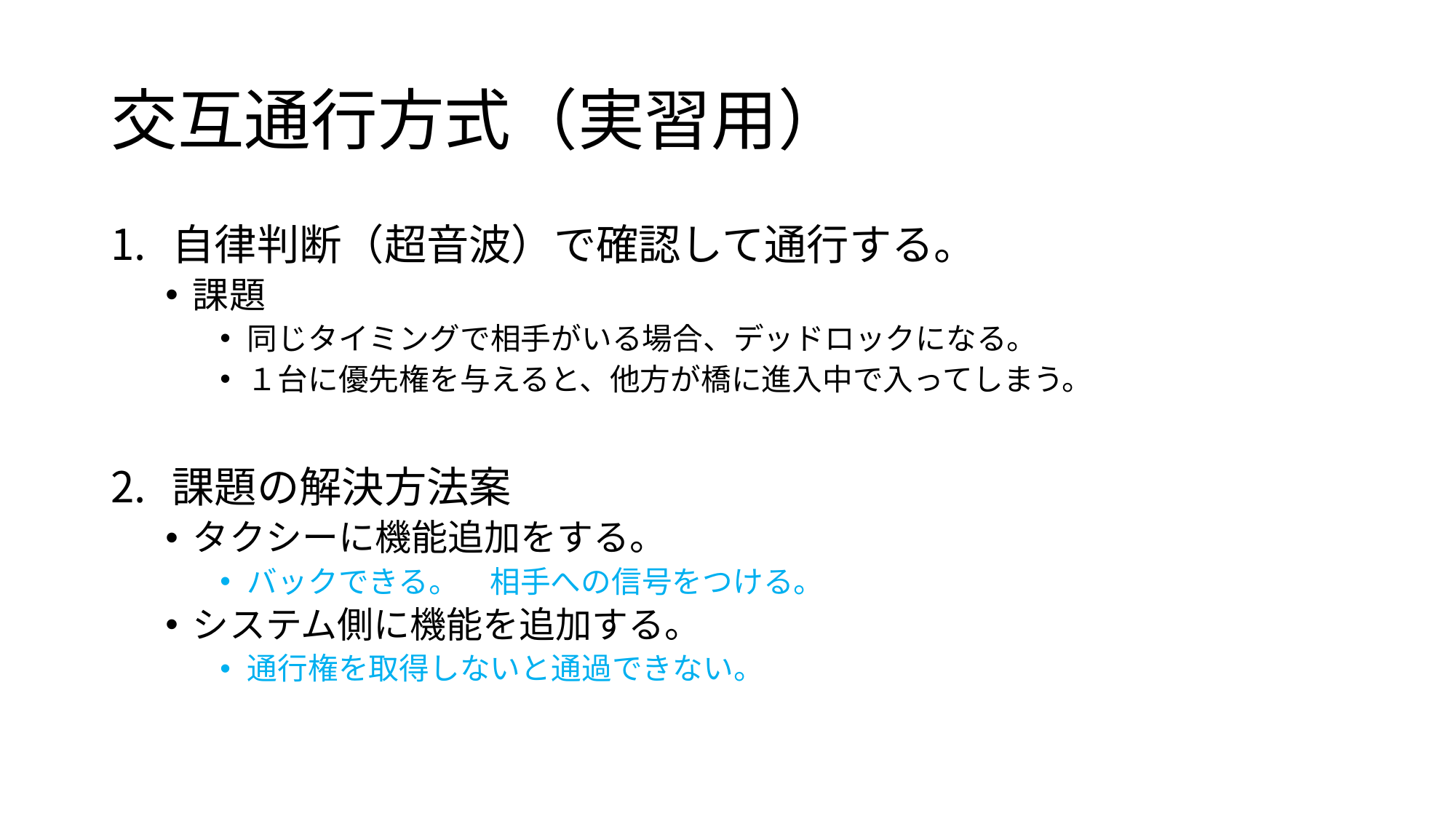

# 交互通行方式（実習用）
自律判断（超音波）で確認して通行する。
課題
同じタイミングで相手がいる場合、デッドロックになる。
１台に優先権を与えると、他方が橋に進入中で入ってしまう。

課題の解決方法案
タクシーに機能追加をする。
バックできる。　相手への信号をつける。
システム側に機能を追加する。
通行権を取得しないと通過できない。